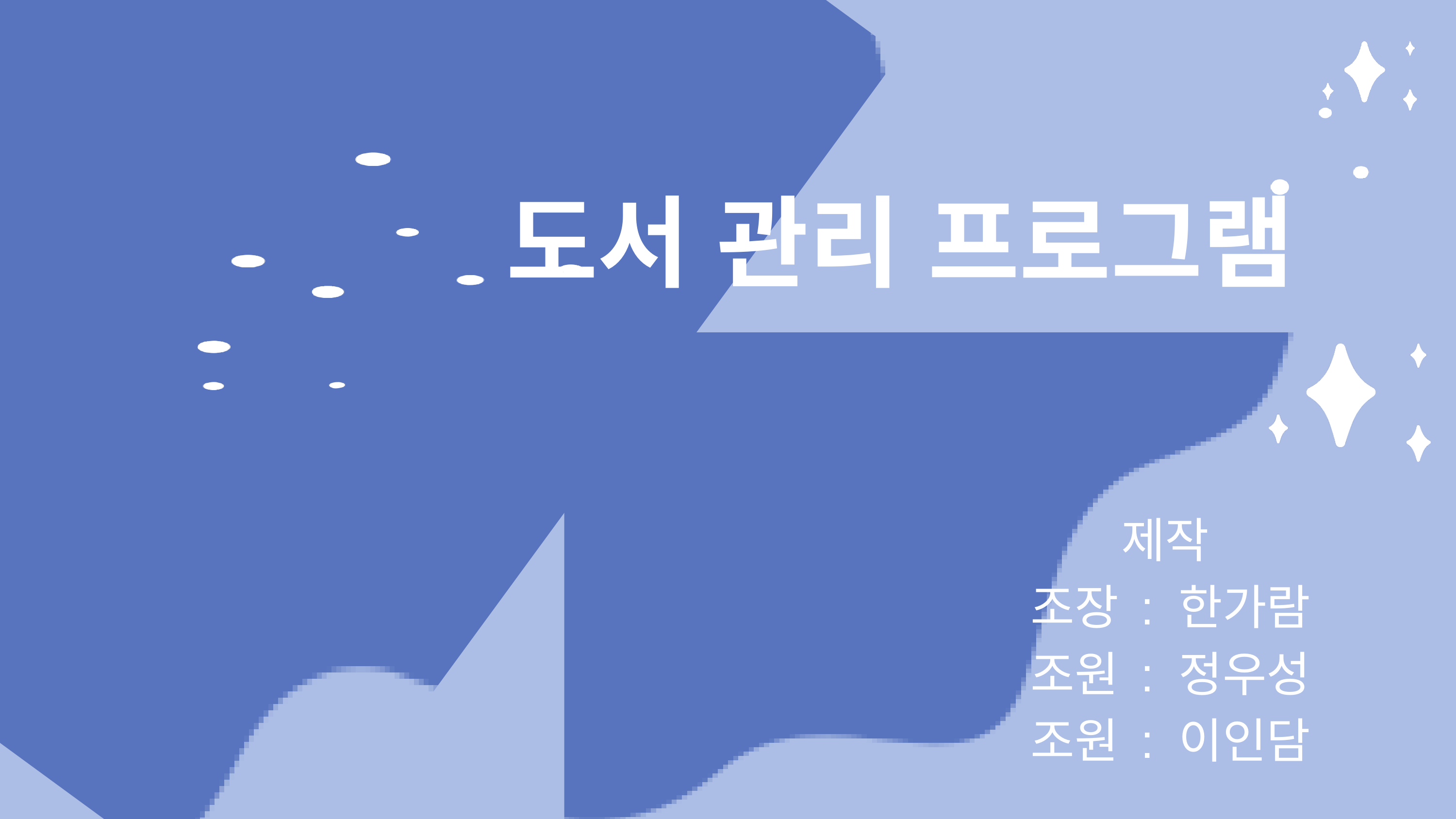

도서 관리 프로그램

제작
조장 : 한가람
조원 : 정우성
조원 : 이인담